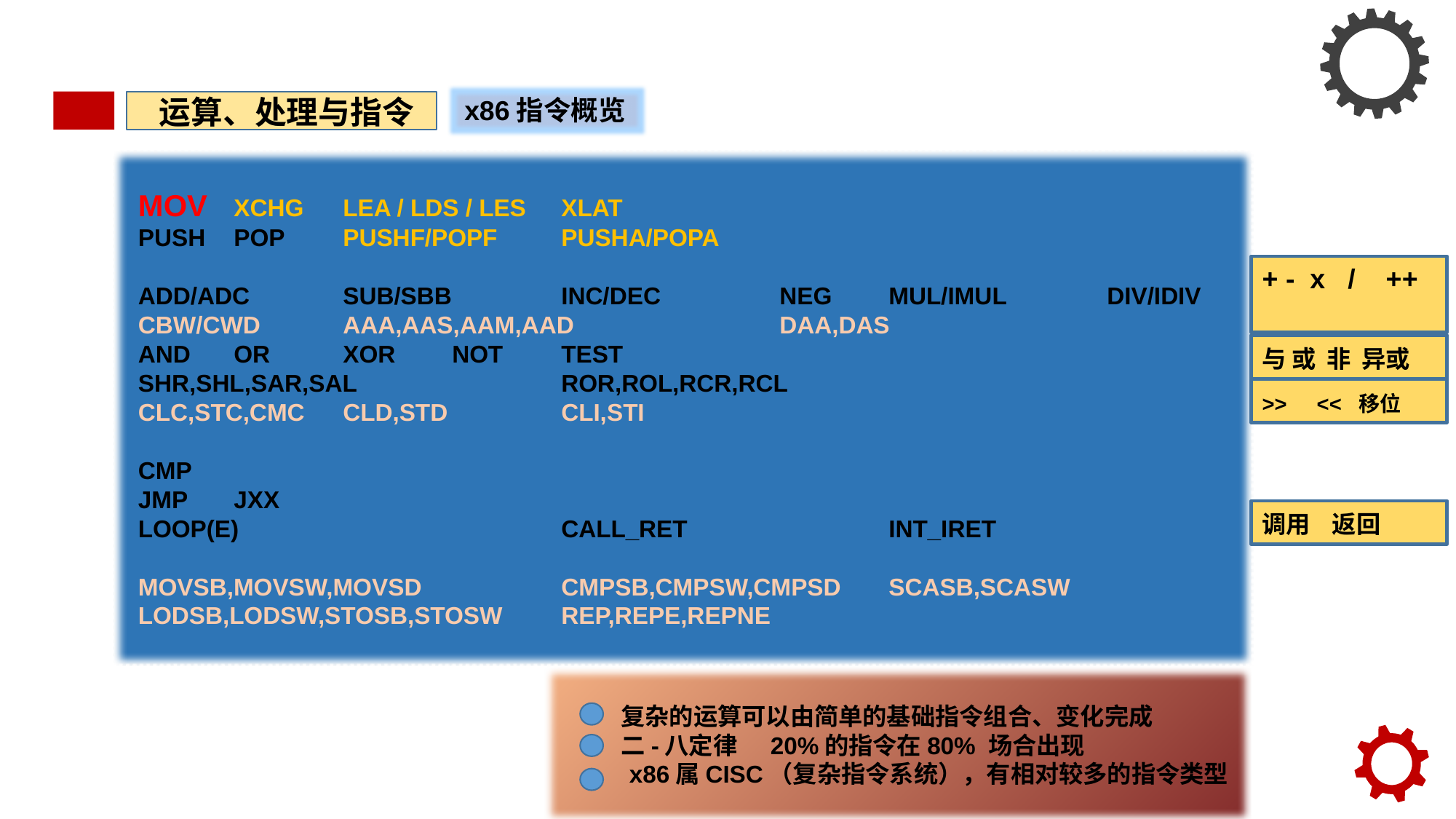

运算、处理与指令
x86指令概览

  MOV	XCHG	LEA / LDS / LES	XLAT
  PUSH	POP	PUSHF/POPF	PUSHA/POPA

  ADD/ADC	SUB/SBB		INC/DEC		NEG	MUL/IMUL	DIV/IDIV
  CBW/CWD	AAA,AAS,AAM,AAD		DAA,DAS
  AND	OR	XOR	NOT	TEST
  SHR,SHL,SAR,SAL		ROR,ROL,RCR,RCL
  CLC,STC,CMC	CLD,STD		CLI,STI

  CMP
  JMP	JXX
  LOOP(E)			CALL_RET		INT_IRET

  MOVSB,MOVSW,MOVSD		CMPSB,CMPSW,CMPSD	SCASB,SCASW
  LODSB,LODSW,STOSB,STOSW	REP,REPE,REPNE

+ -  x   /    ++
与 或  非  异或
>>     <<  移位
调用    返回

           复杂的运算可以由简单的基础指令组合、变化完成
           二-八定律     20%的指令在80% 场合出现
           x86属CISC（复杂指令系统），有相对较多的指令类型